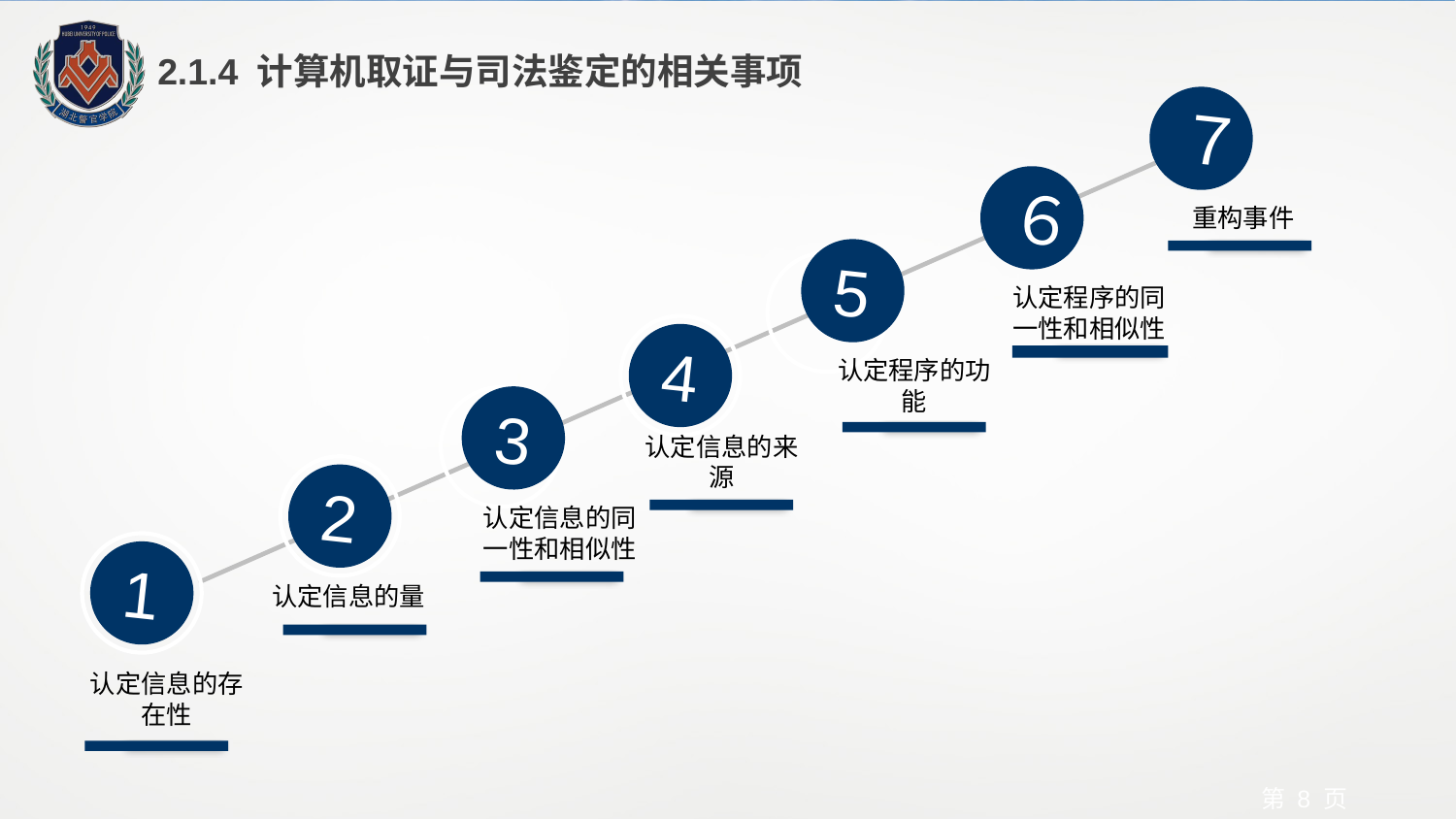

2.1.4 计算机取证与司法鉴定的相关事项
７
６
重构事件

5

认定程序的同一性和相似性

4
认定程序的功能

3

认定信息的来源

2
认定信息的同一性和相似性

1
认定信息的量

认定信息的存在性